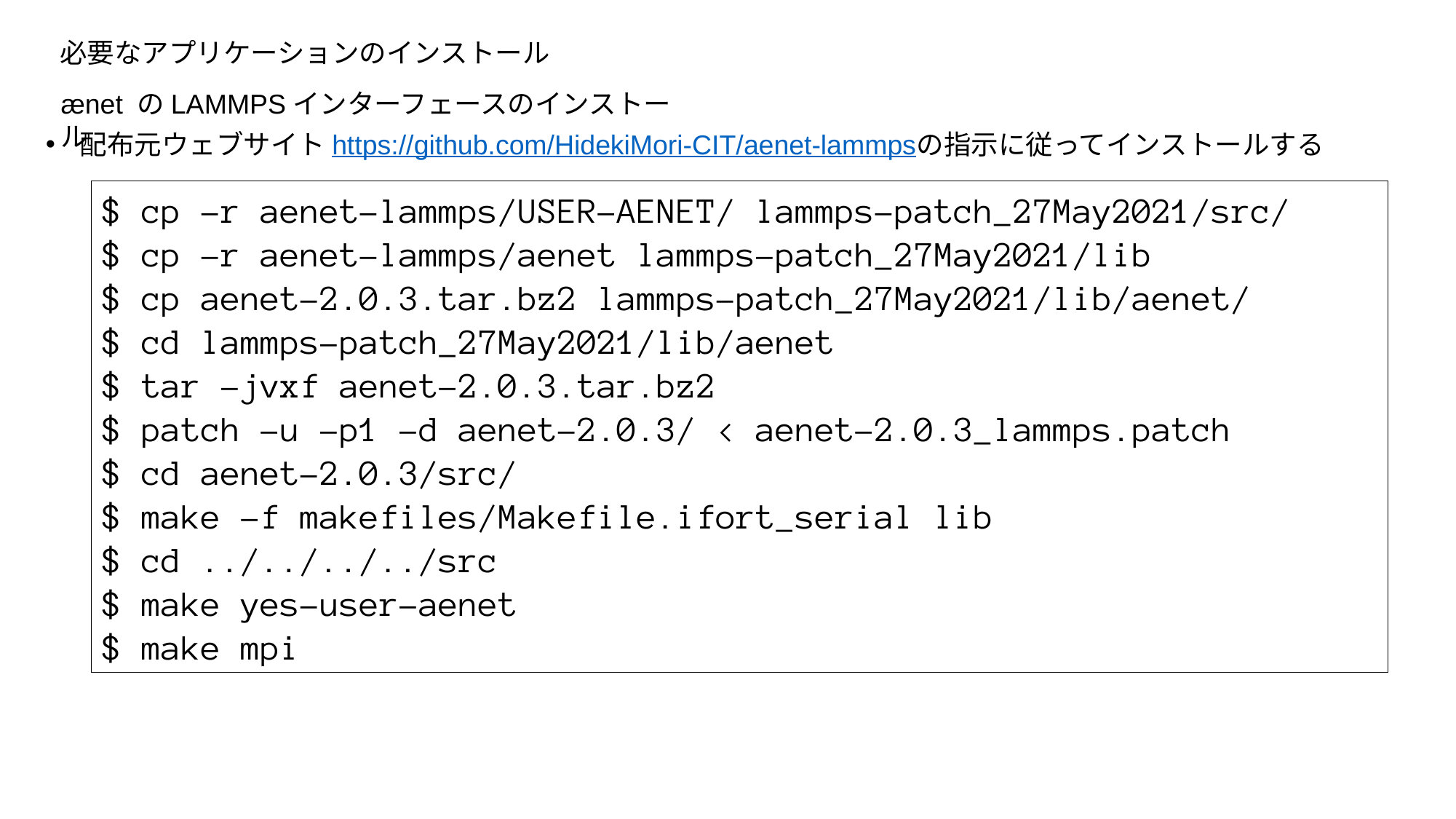

必要なアプリケーションのインストール
ænet のLAMMPSインターフェースのインストール
配布元ウェブサイトhttps://github.com/HidekiMori-CIT/aenet-lammpsの指示に従ってインストールする
$ cp -r aenet-lammps/USER-AENET/ lammps-patch_27May2021/src/
$ cp -r aenet-lammps/aenet lammps-patch_27May2021/lib
$ cp aenet-2.0.3.tar.bz2 lammps-patch_27May2021/lib/aenet/
$ cd lammps-patch_27May2021/lib/aenet
$ tar -jvxf aenet-2.0.3.tar.bz2
$ patch -u -p1 -d aenet-2.0.3/ < aenet-2.0.3_lammps.patch
$ cd aenet-2.0.3/src/
$ make -f makefiles/Makefile.ifort_serial lib
$ cd ../../../../src
$ make yes-user-aenet
$ make mpi